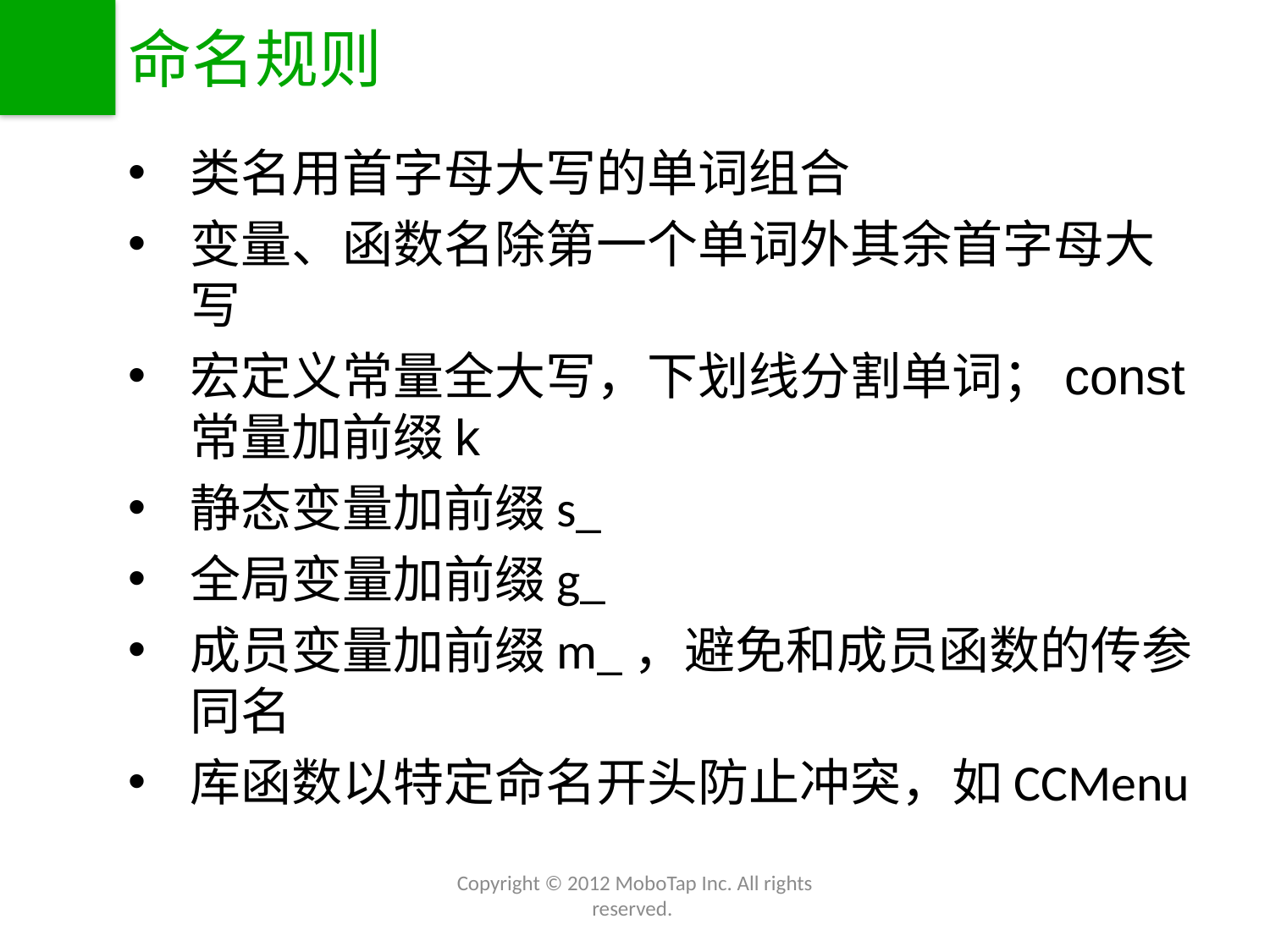

# 命名规则
类名用首字母大写的单词组合
变量、函数名除第一个单词外其余首字母大写
宏定义常量全大写，下划线分割单词；const常量加前缀k
静态变量加前缀s_
全局变量加前缀g_
成员变量加前缀m_，避免和成员函数的传参同名
库函数以特定命名开头防止冲突，如CCMenu

Copyright © 2012 MoboTap Inc. All rights reserved.